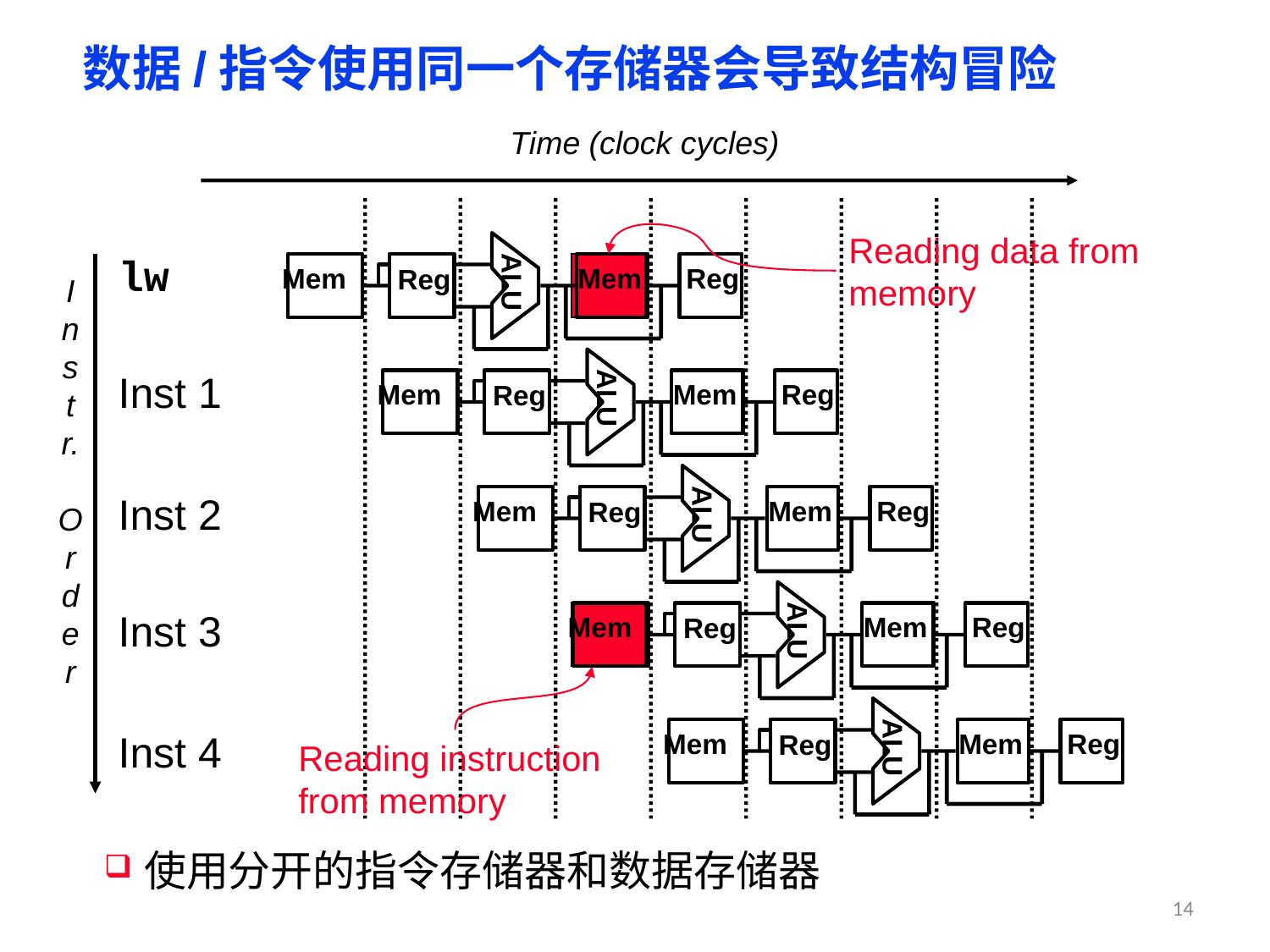

数据/指令使用同一个存储器会导致结构冒险
Time (clock cycles)

Reading data from memory

ALU

Mem

Mem
Reg
Reg

lw

I
n
s
t
r.

O
r
d
e
r

ALU

Mem

Mem
Reg
Reg

Inst 1

ALU

Mem

Mem
Reg
Reg

Inst 2

ALU

Mem

Mem
Reg
Reg

Inst 3

Reading instruction from memory

ALU

Mem

Mem
Reg
Reg

Inst 4
使用分开的指令存储器和数据存储器
14